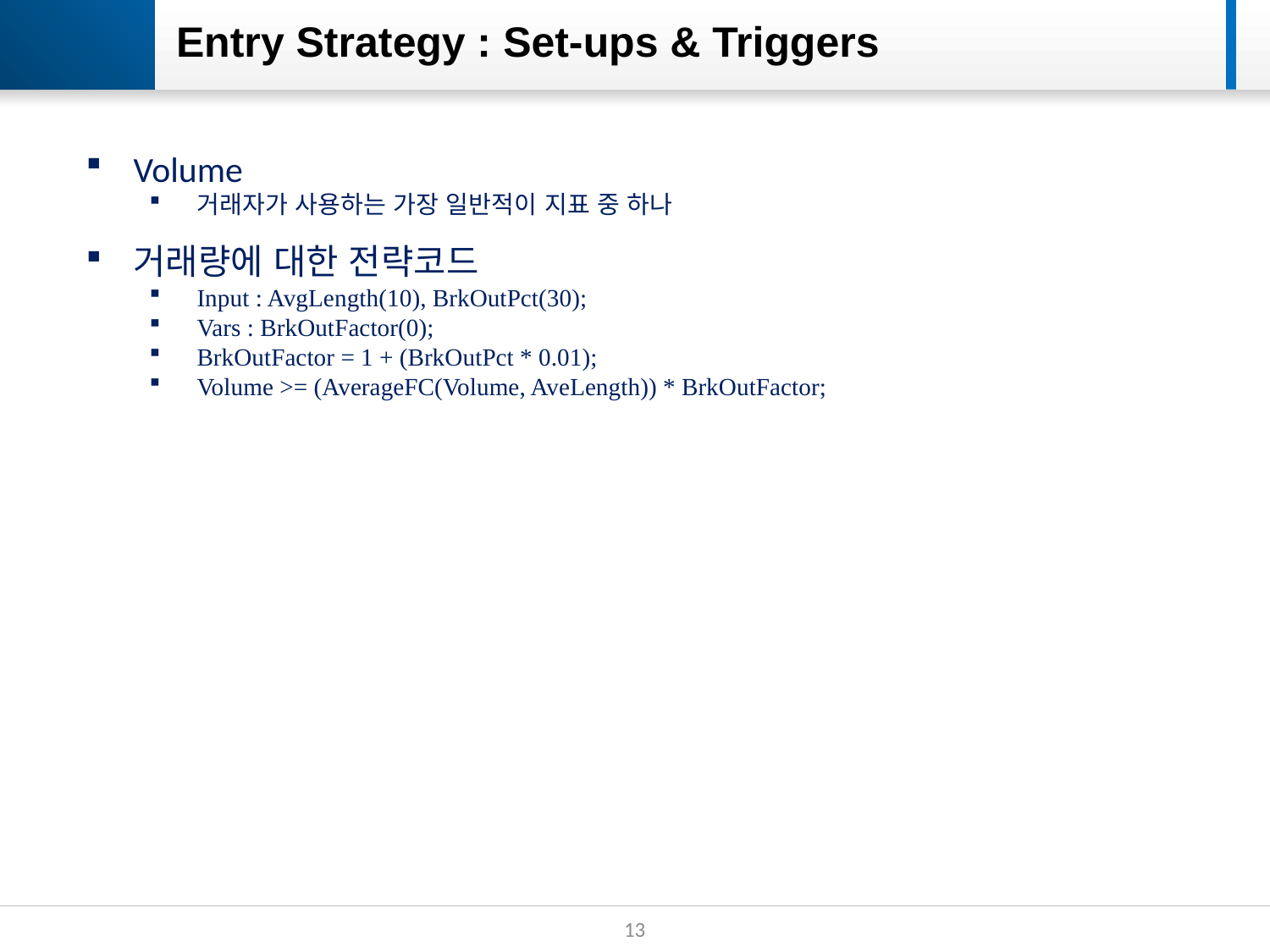

# Entry Strategy : Set-ups & Triggers
Volume
거래자가 사용하는 가장 일반적이 지표 중 하나

거래량에 대한 전략코드
Input : AvgLength(10), BrkOutPct(30);
Vars : BrkOutFactor(0);
BrkOutFactor = 1 + (BrkOutPct * 0.01);
Volume >= (AverageFC(Volume, AveLength)) * BrkOutFactor;